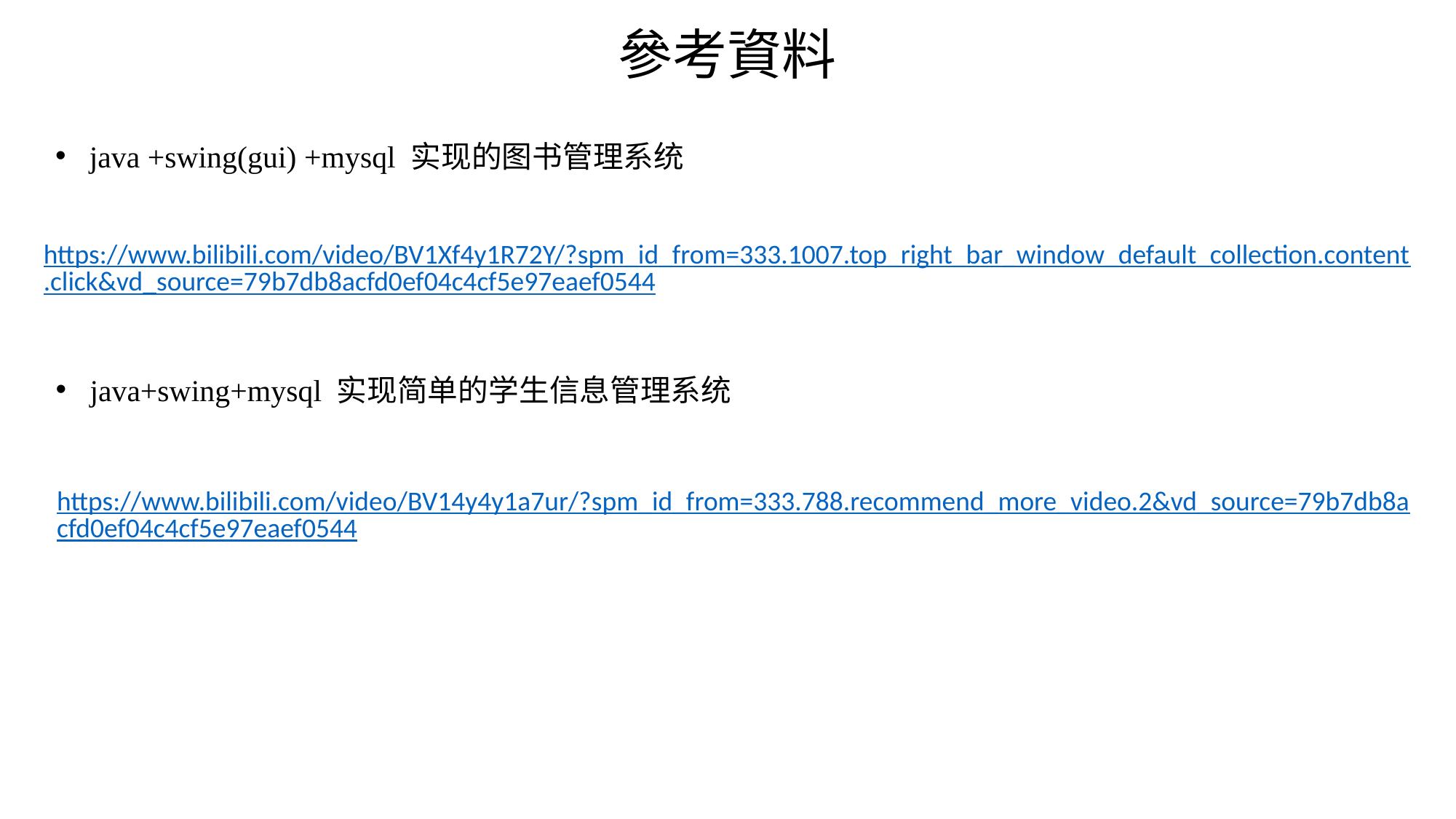

參考資料
java +swing(gui) +mysql 实现的图书管理系统
	https://www.bilibili.com/video/BV1Xf4y1R72Y/?spm_id_from=333.1007.top_right_bar_window_default_collection.content.click&vd_source=79b7db8acfd0ef04c4cf5e97eaef0544

java+swing+mysql 实现简单的学生信息管理系统
	https://www.bilibili.com/video/BV14y4y1a7ur/?spm_id_from=333.788.recommend_more_video.2&vd_source=79b7db8acfd0ef04c4cf5e97eaef0544